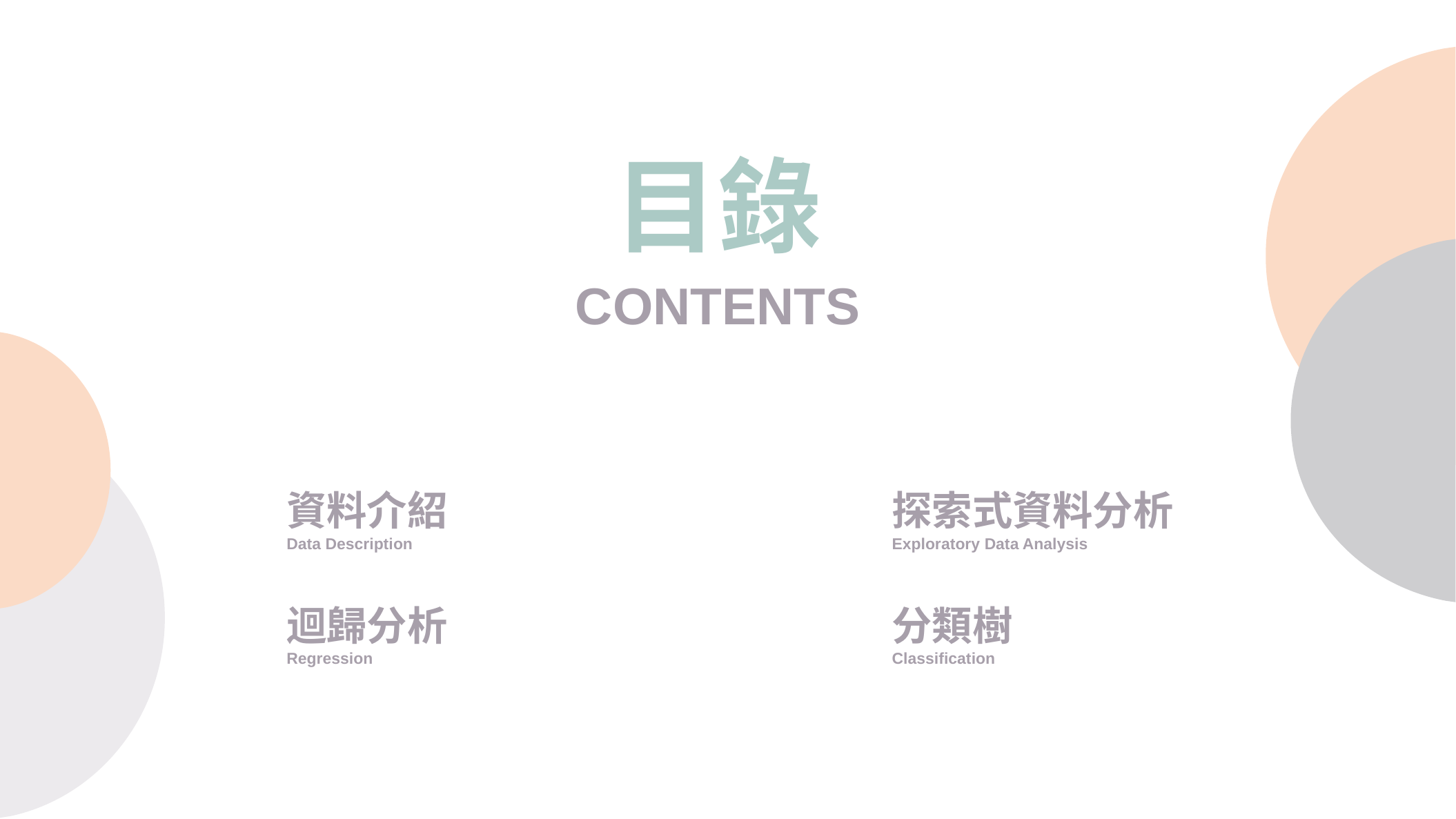

https://www.ypppt.com/
目錄

CONTENTS

資料介紹
Data Description
探索式資料分析
Exploratory Data Analysis

分類樹
Classification
迴歸分析
Regression